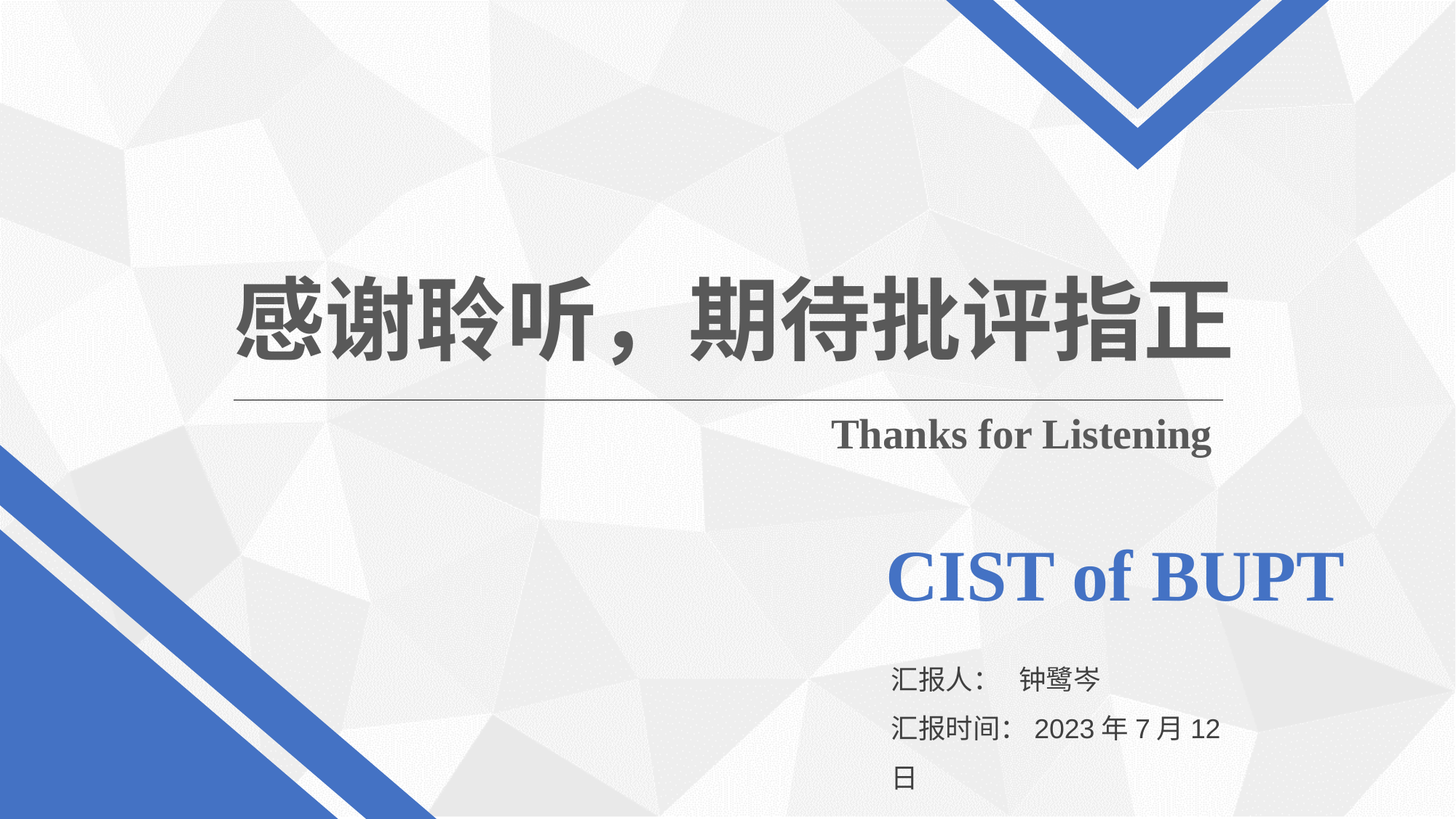

感谢聆听，期待批评指正
Thanks for Listening

CIST of BUPT
汇报人：   钟鹭岑
汇报时间：2023年7月12日